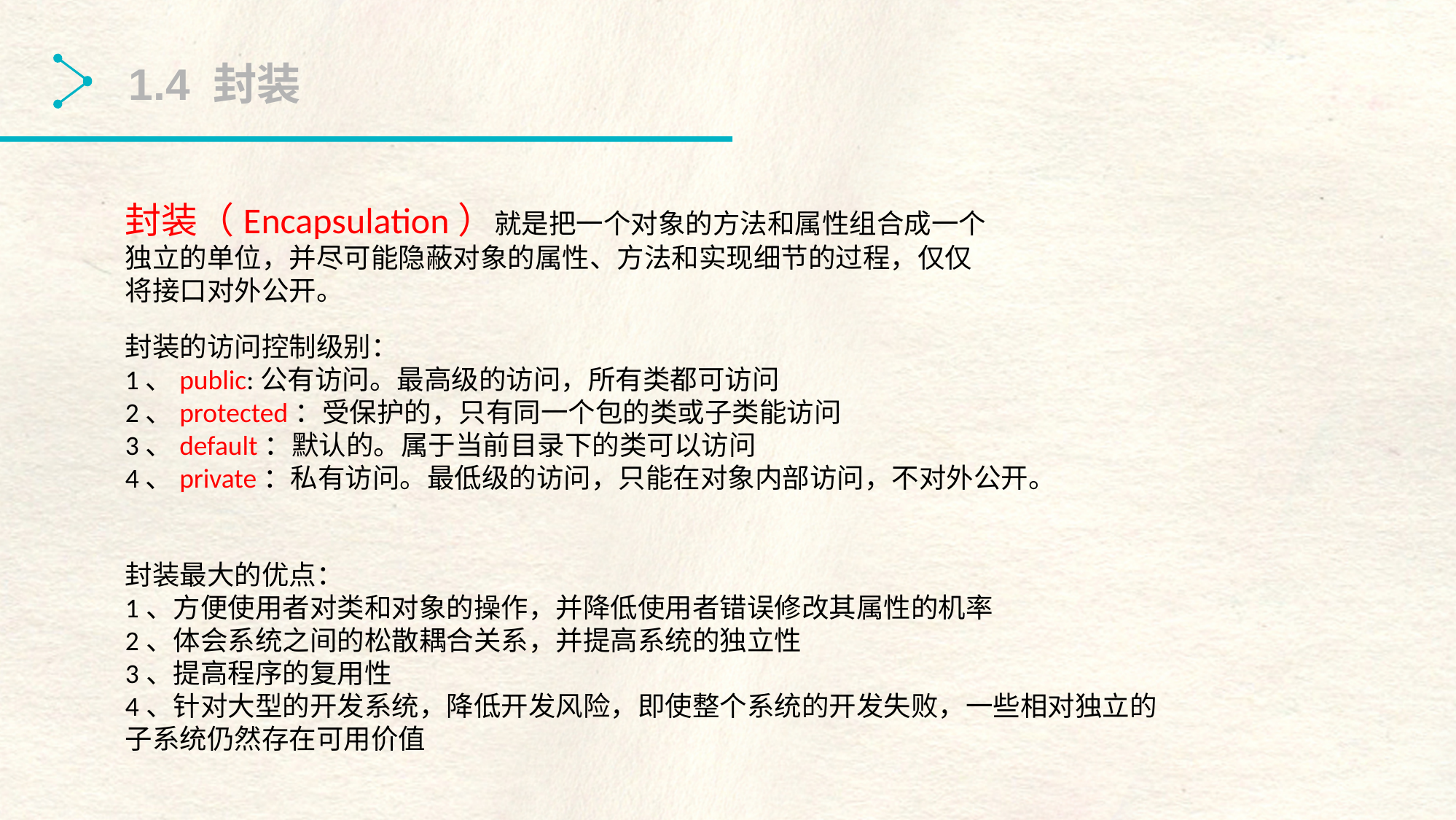

1.4 封装

封装（Encapsulation）就是把一个对象的方法和属性组合成一个独立的单位，并尽可能隐蔽对象的属性、方法和实现细节的过程，仅仅将接口对外公开。
封装的访问控制级别：
1、public:公有访问。最高级的访问，所有类都可访问
2、protected：受保护的，只有同一个包的类或子类能访问
3、default：默认的。属于当前目录下的类可以访问
4、private：私有访问。最低级的访问，只能在对象内部访问，不对外公开。
封装最大的优点：
1、方便使用者对类和对象的操作，并降低使用者错误修改其属性的机率
2、体会系统之间的松散耦合关系，并提高系统的独立性
3、提高程序的复用性
4、针对大型的开发系统，降低开发风险，即使整个系统的开发失败，一些相对独立的子系统仍然存在可用价值